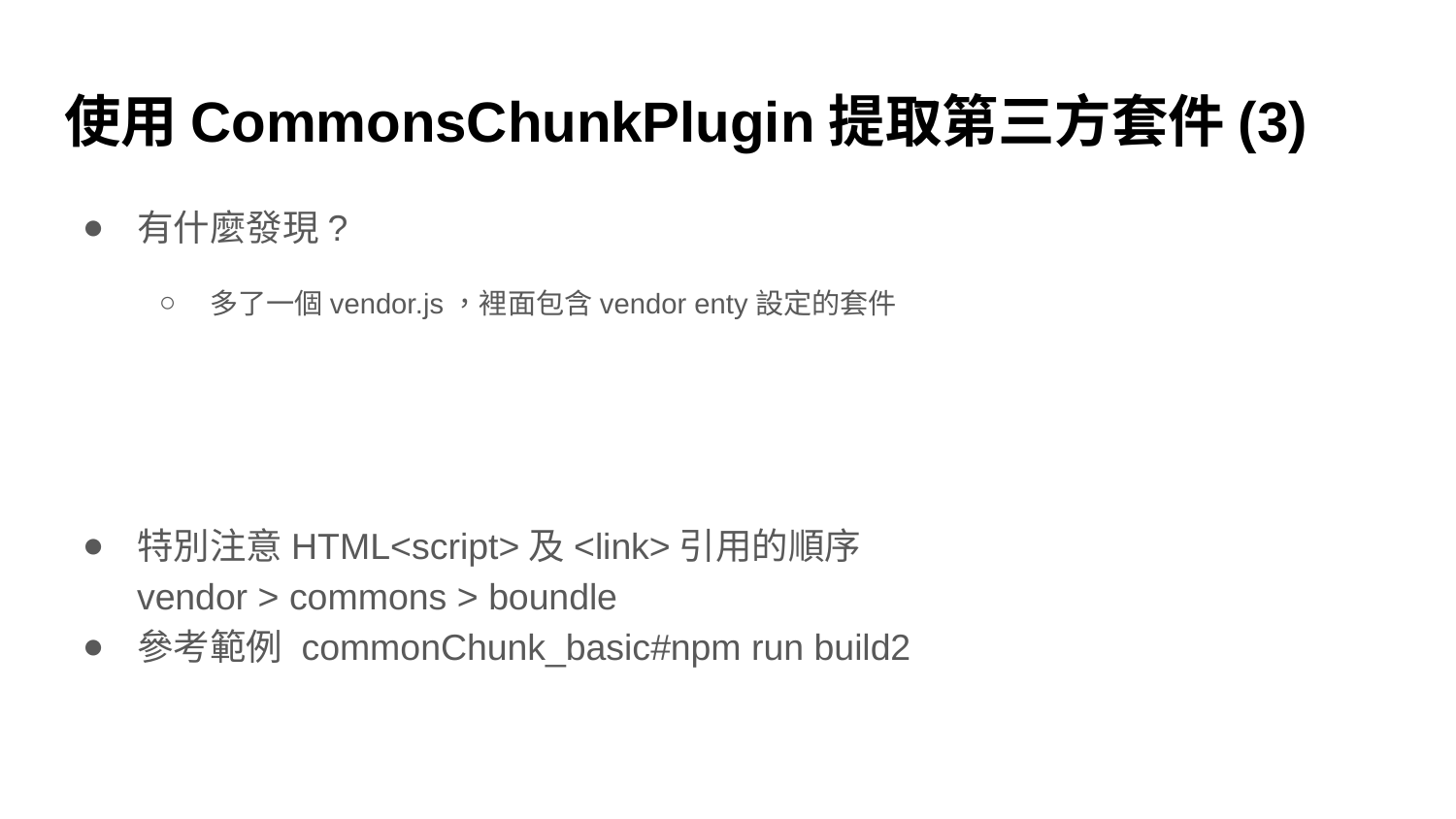

# 使用CommonsChunkPlugin提取第三方套件(3)

有什麼發現?
多了一個vendor.js，裡面包含vendor enty設定的套件

特別注意HTML<script>及<link>引用的順序
vendor > commons > boundle
參考範例 commonChunk_basic#npm run build2